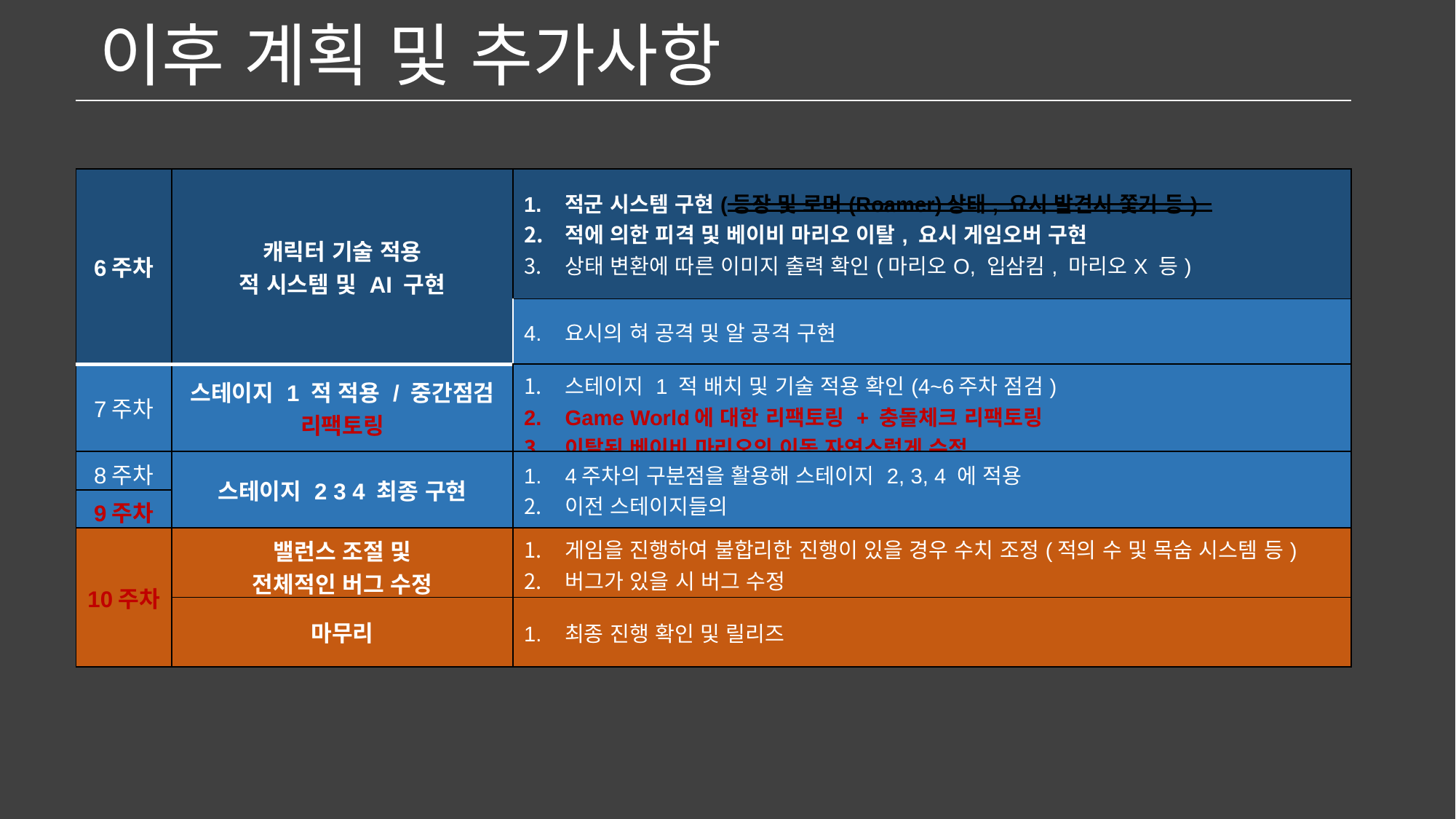

*
이후 계획 및 추가사항
| 6주차 | 캐릭터 기술 적용 적 시스템 및 AI 구현 | 1. 적군 시스템 구현(등장 및 로머(Roamer)상태, 요시 발견시 쫓기 등) 적에 의한 피격 및 베이비 마리오 이탈, 요시 게임오버 구현 상태 변환에 따른 이미지 출력 확인(마리오O, 입삼킴, 마리오X 등) |
| --- | --- | --- |
|  |  | 4. 요시의 혀 공격 및 알 공격 구현 |
| 7주차 | 스테이지 1 적 적용 / 중간점검 리팩토링 | 스테이지 1 적 배치 및 기술 적용 확인(4~6주차 점검) Game World에 대한 리팩토링 + 충돌체크 리팩토링 이탈된 베이비 마리오의 이동 자연스럽게 수정 |
| 8주차 | 스테이지 2 3 4 최종 구현 | 4주차의 구분점을 활용해 스테이지 2, 3, 4 에 적용 이전 스테이지들의 |
| 9주차 |  |  |
| 10주차 | 밸런스 조절 및 전체적인 버그 수정 | 게임을 진행하여 불합리한 진행이 있을 경우 수치 조정(적의 수 및 목숨 시스템 등) 버그가 있을 시 버그 수정 |
| 10주차 | 마무리 | 1. 최종 진행 확인 및 릴리즈 |